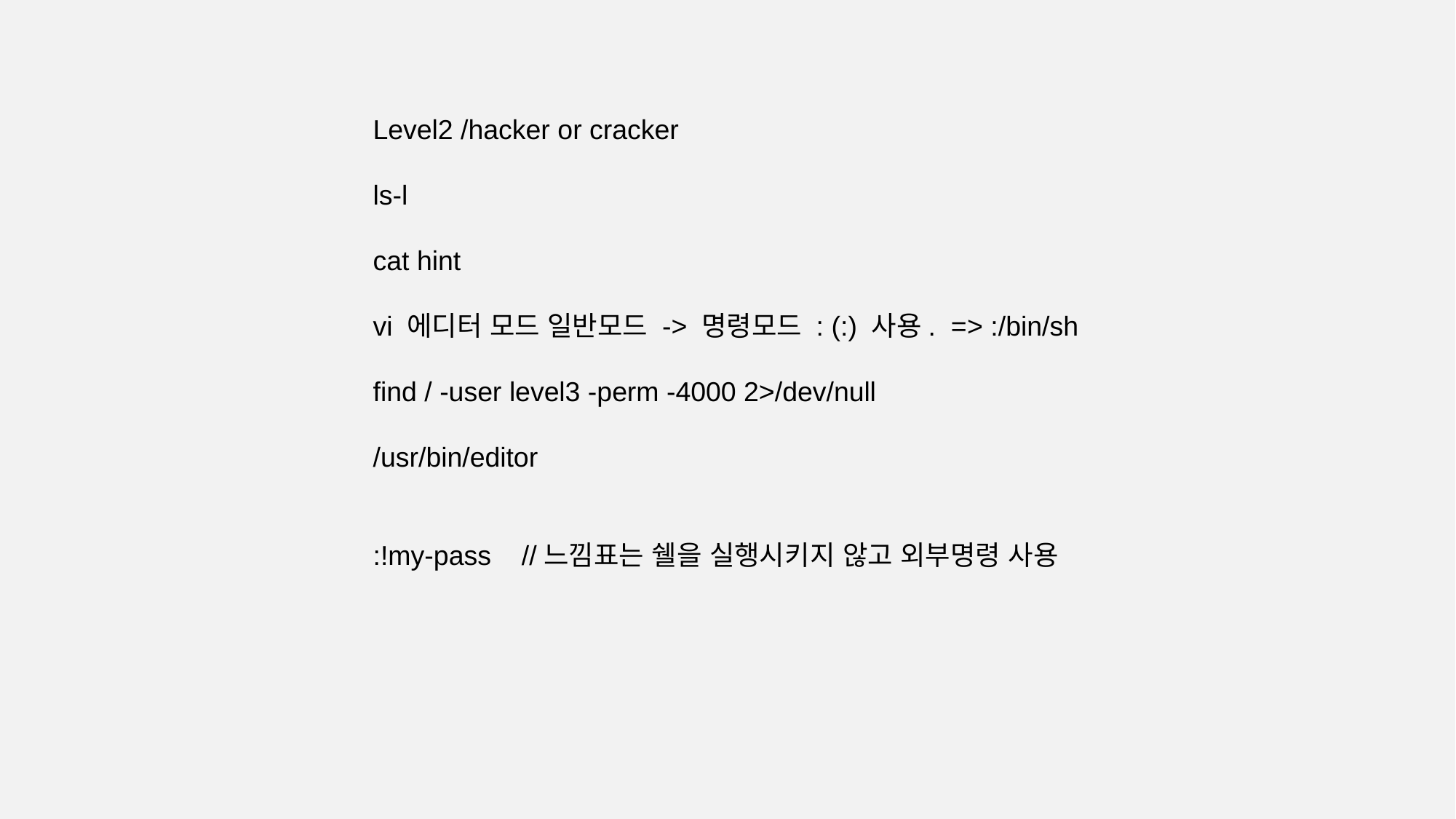

Level2 /hacker or cracker

ls-l

cat hint

vi 에디터 모드 일반모드 -> 명령모드 : (:) 사용.  => :/bin/sh

find / -user level3 -perm -4000 2>/dev/null

/usr/bin/editor

:!my-pass    //느낌표는 쉘을 실행시키지 않고 외부명령 사용